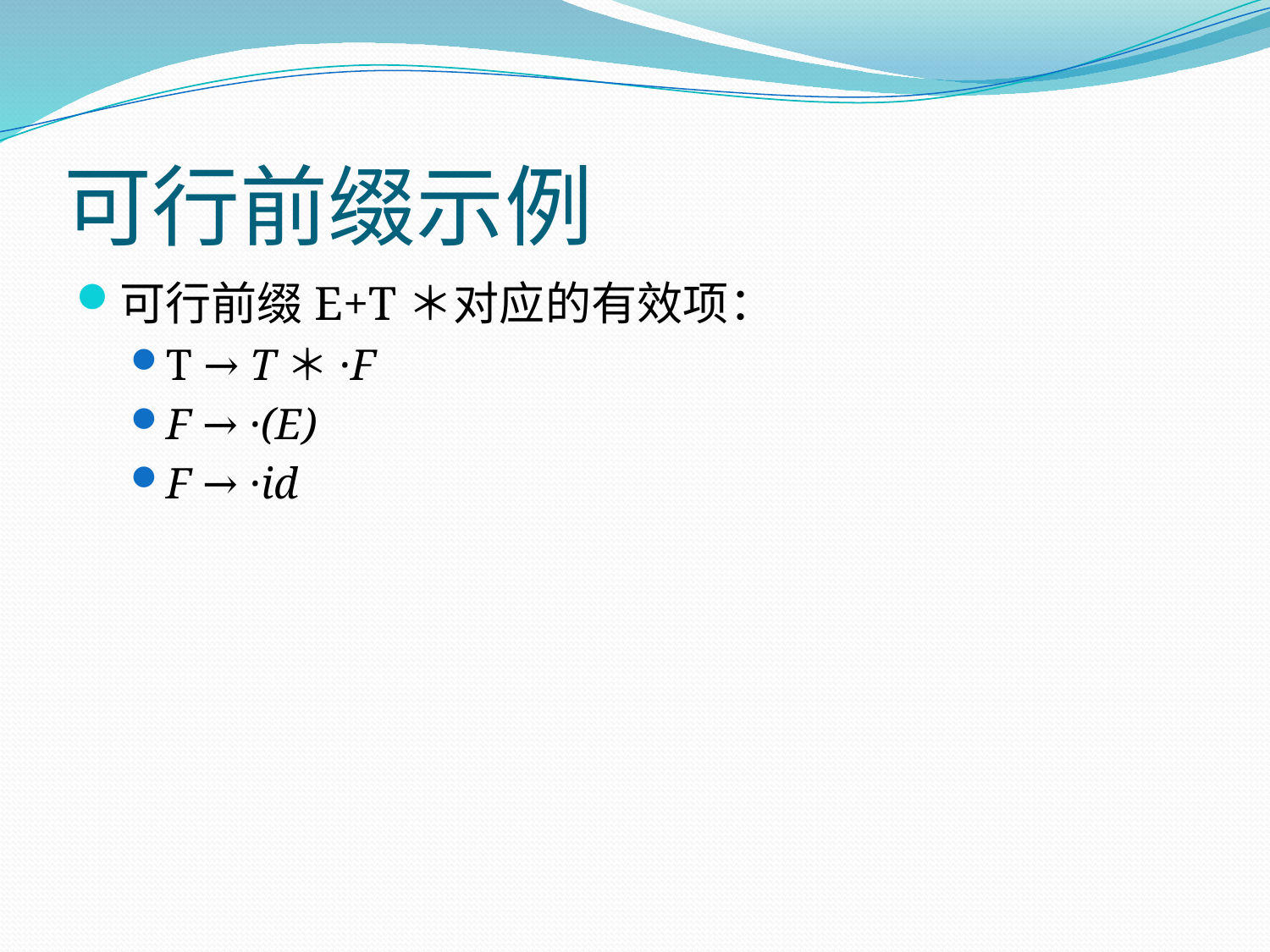

# 可行前缀示例
可行前缀E+T＊对应的有效项：
T → T＊·F
F → ·(E)
F → ·id